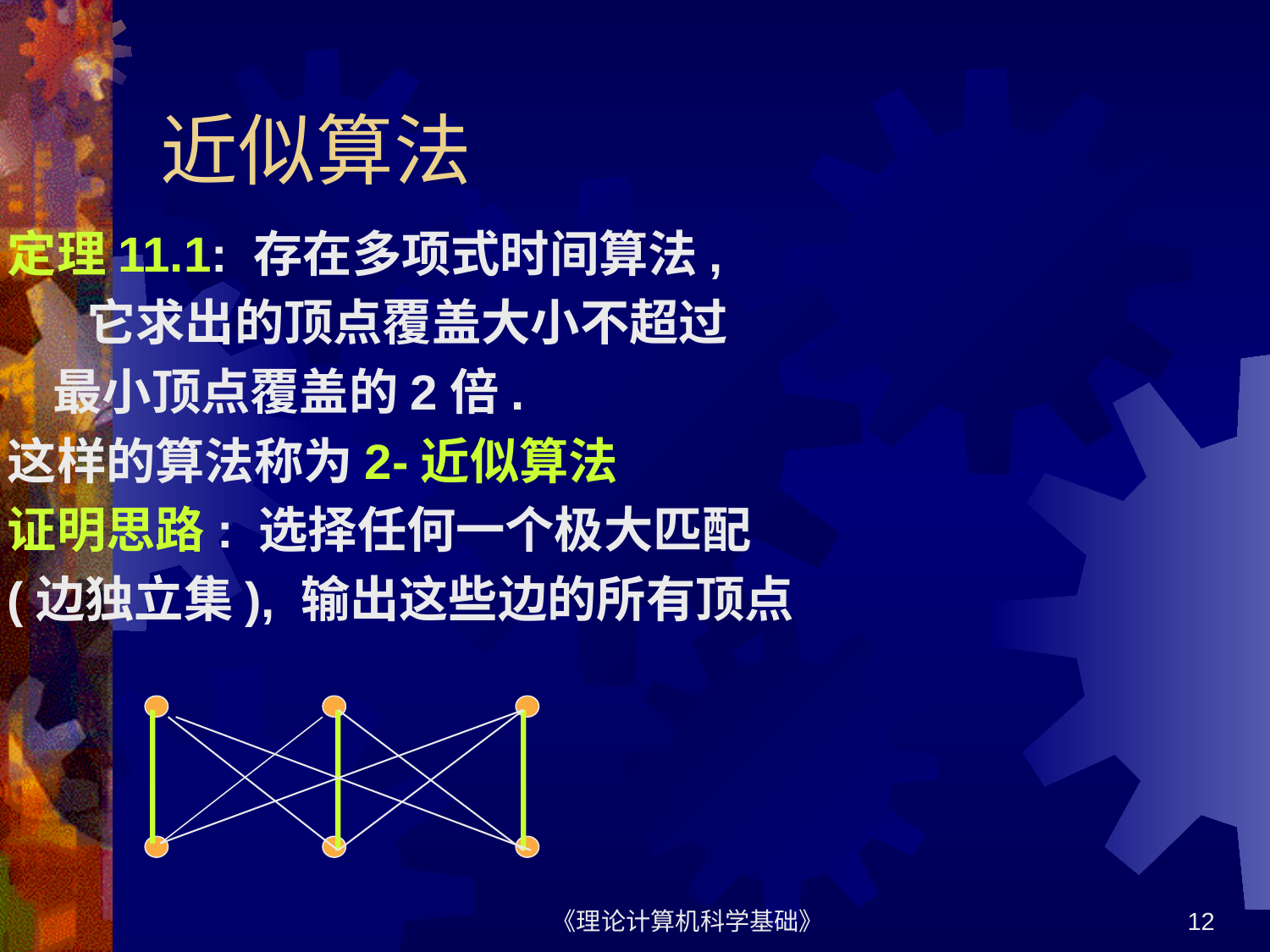

# 近似算法
定理11.1: 存在多项式时间算法,
      它求出的顶点覆盖大小不超过
   最小顶点覆盖的2倍.
这样的算法称为2-近似算法
证明思路: 选择任何一个极大匹配
(边独立集), 输出这些边的所有顶点

《理论计算机科学基础》
12